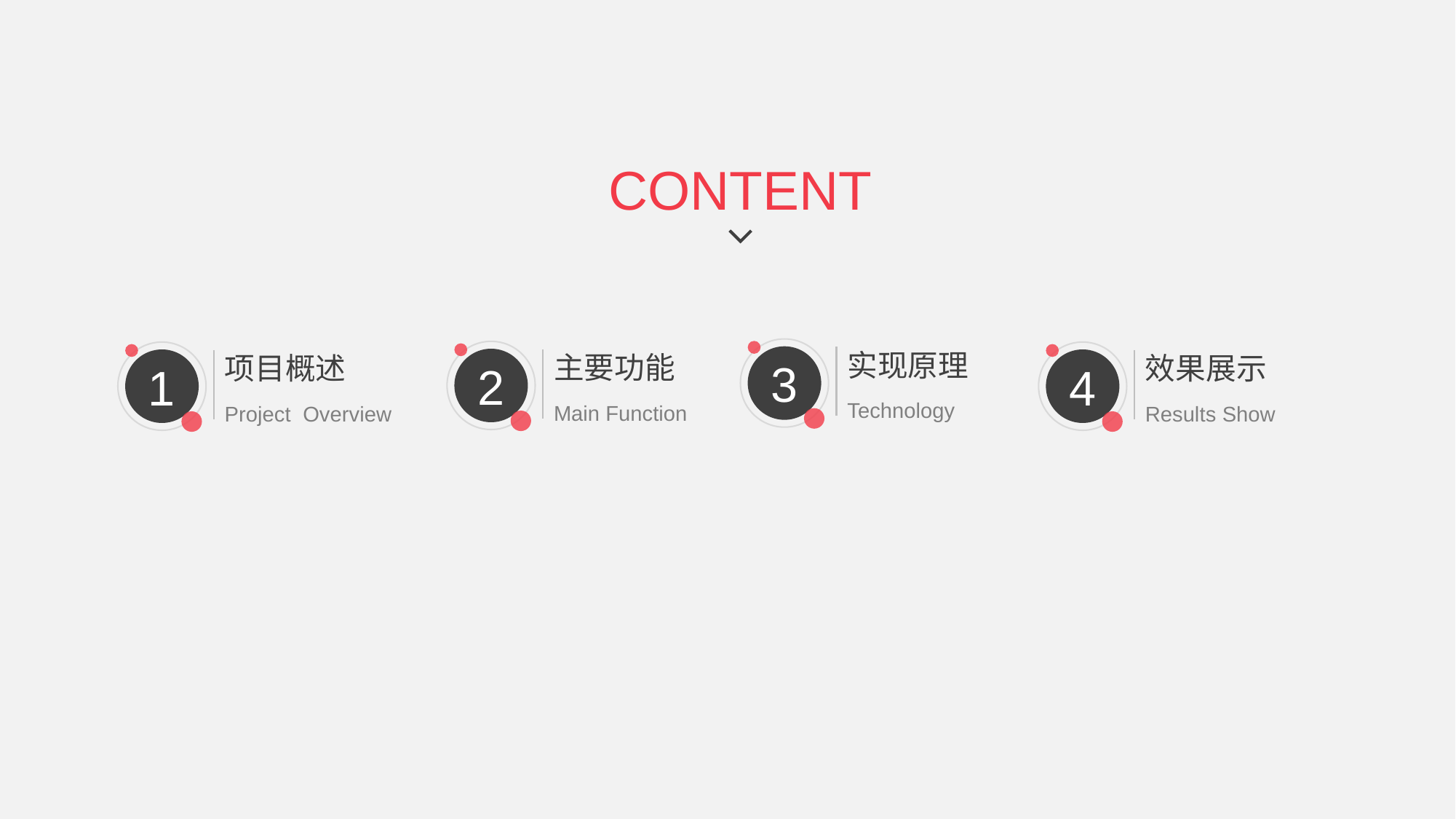

CONTENT

3

实现原理
Technology

2

主要功能
Main Function

1

项目概述
Project  Overview

4

效果展示
Results Show